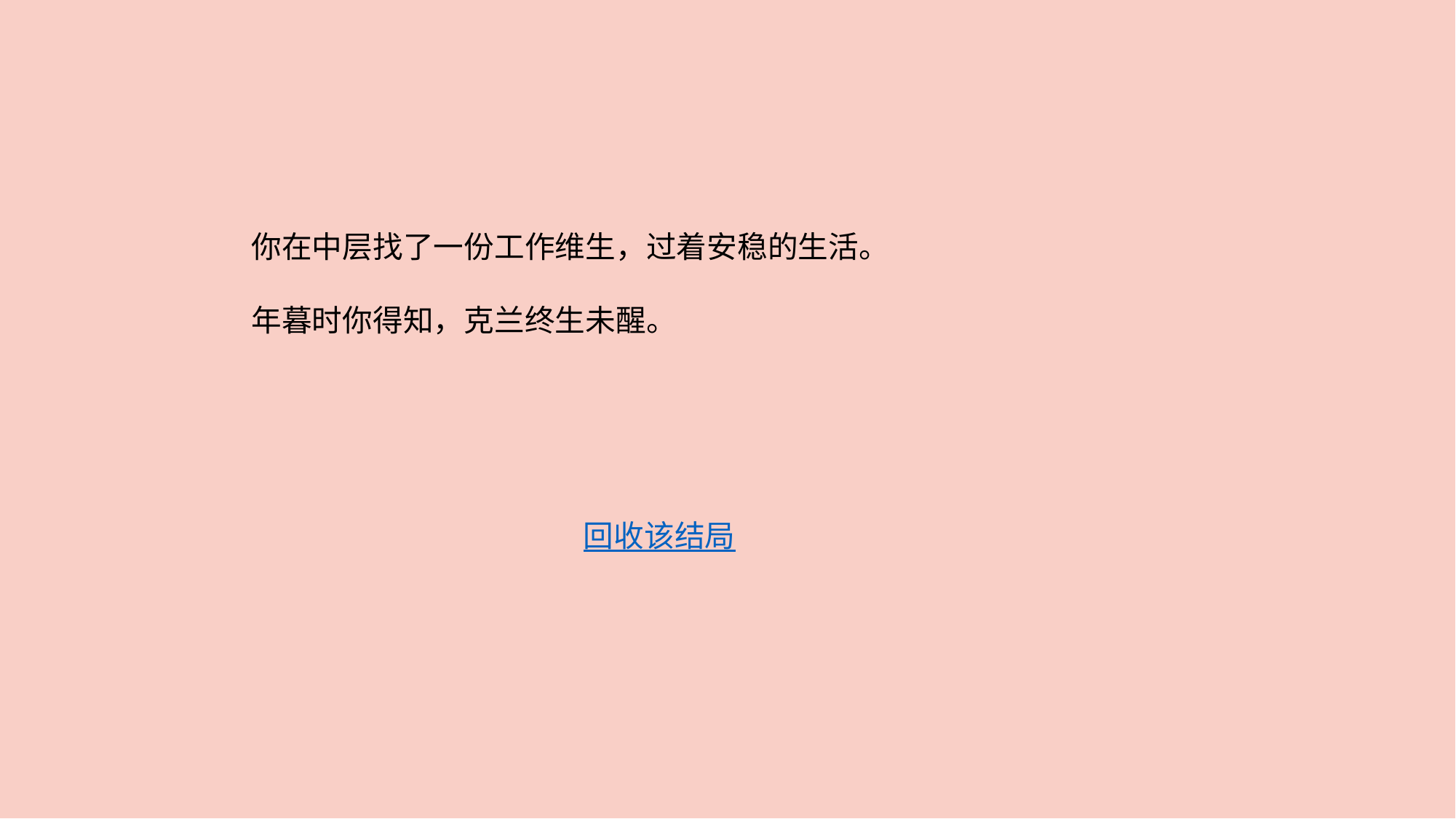

你在中层找了一份工作维生，过着安稳的生活。

年暮时你得知，克兰终生未醒。
回收该结局